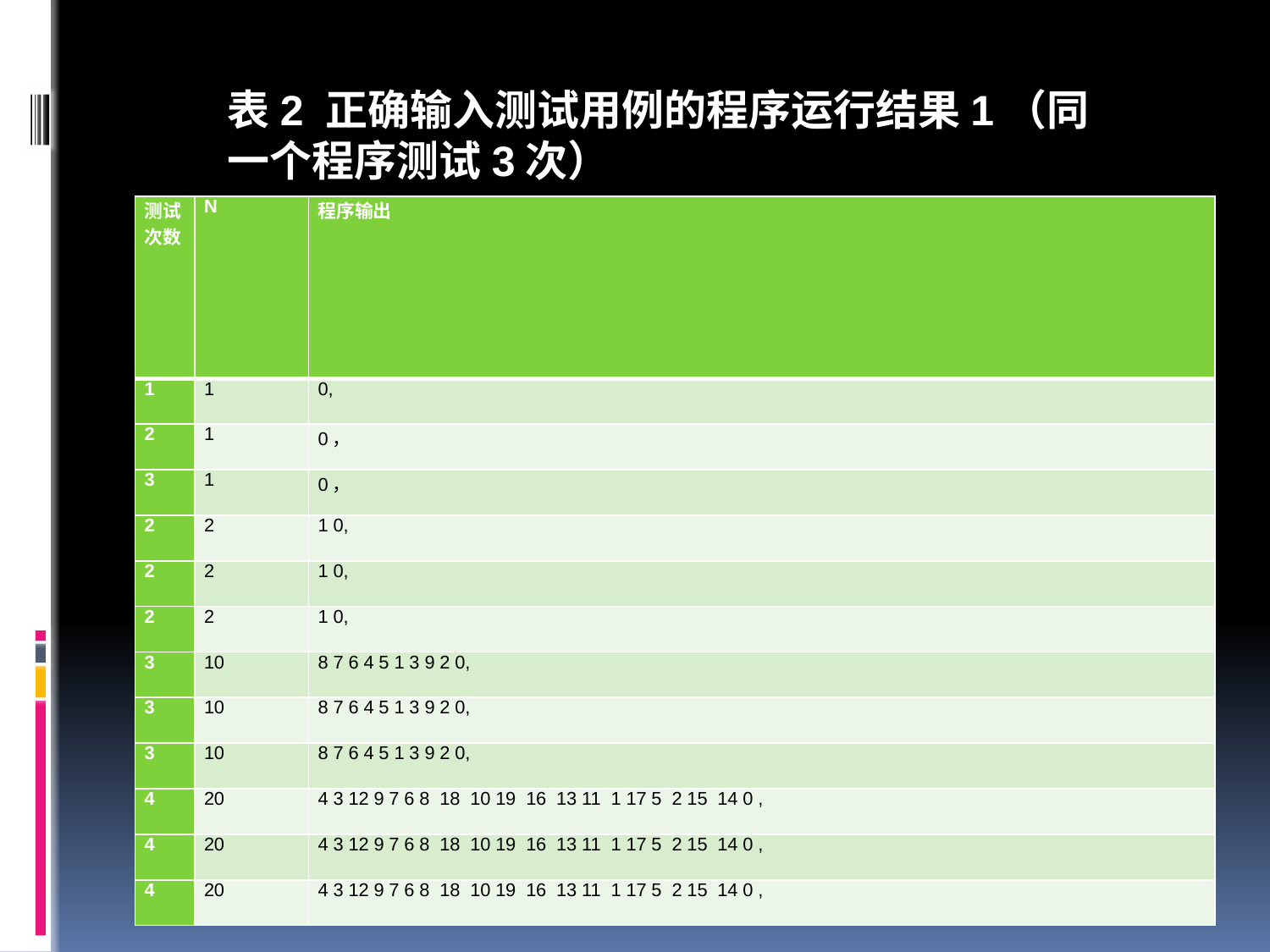

#
表2 正确输入测试用例的程序运行结果1（同一个程序测试3次）
| 测试次数 | N | 程序输出 |
| --- | --- | --- |
| 1 | 1 | 0, |
| 2 | 1 | 0， |
| 3 | 1 | 0， |
| 2 | 2 | 1 0, |
| 2 | 2 | 1 0, |
| 2 | 2 | 1 0, |
| 3 | 10 | 8 7 6 4 5 1 3 9 2 0, |
| 3 | 10 | 8 7 6 4 5 1 3 9 2 0, |
| 3 | 10 | 8 7 6 4 5 1 3 9 2 0, |
| 4 | 20 | 4 3 12 9 7 6 8 18 10 19 16 13 11 1 17 5 2 15 14 0 , |
| 4 | 20 | 4 3 12 9 7 6 8 18 10 19 16 13 11 1 17 5 2 15 14 0 , |
| 4 | 20 | 4 3 12 9 7 6 8 18 10 19 16 13 11 1 17 5 2 15 14 0 , |